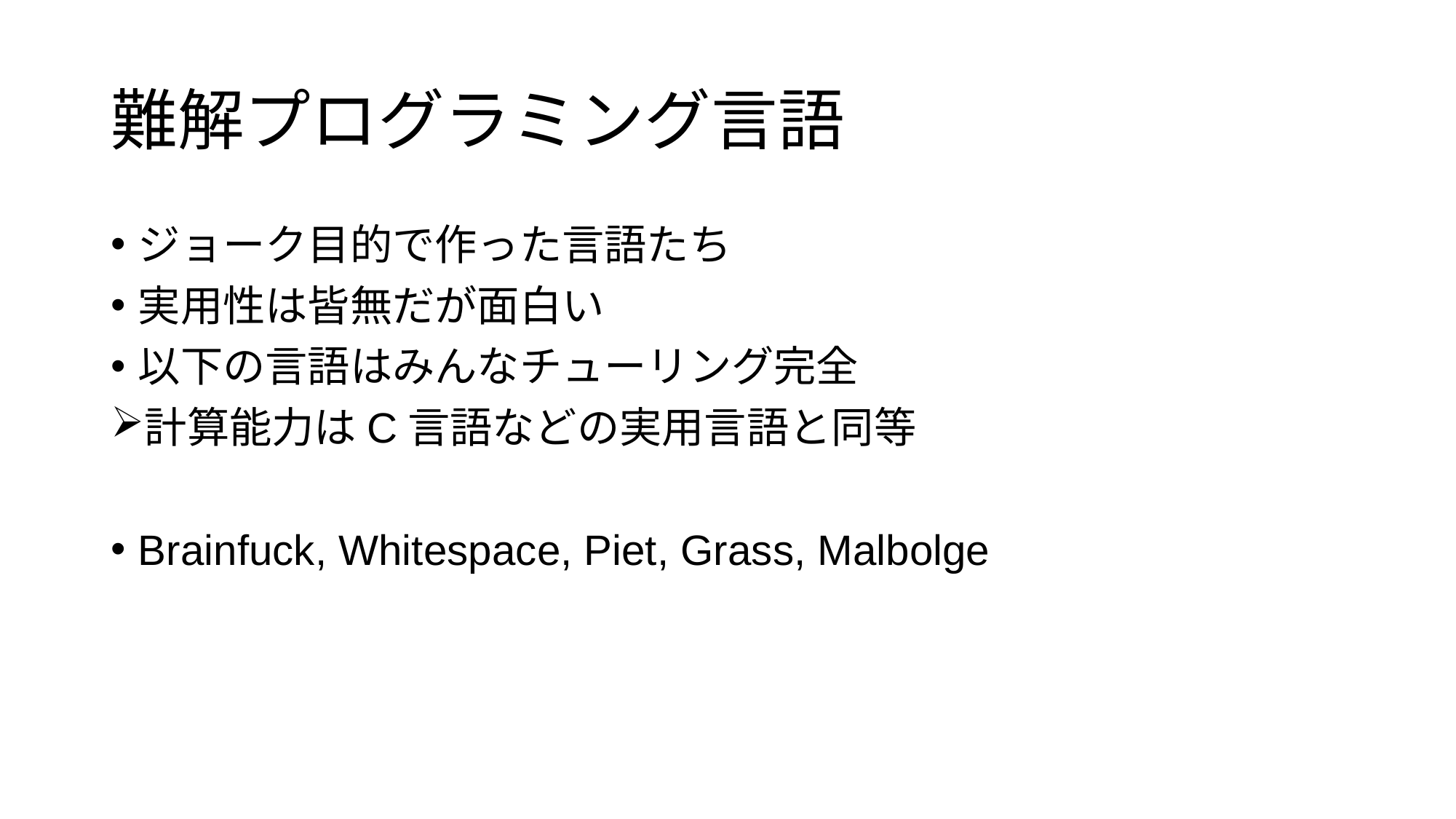

# 難解プログラミング言語
ジョーク目的で作った言語たち
実用性は皆無だが面白い
以下の言語はみんなチューリング完全
計算能力はC言語などの実用言語と同等

Brainfuck, Whitespace, Piet, Grass, Malbolge